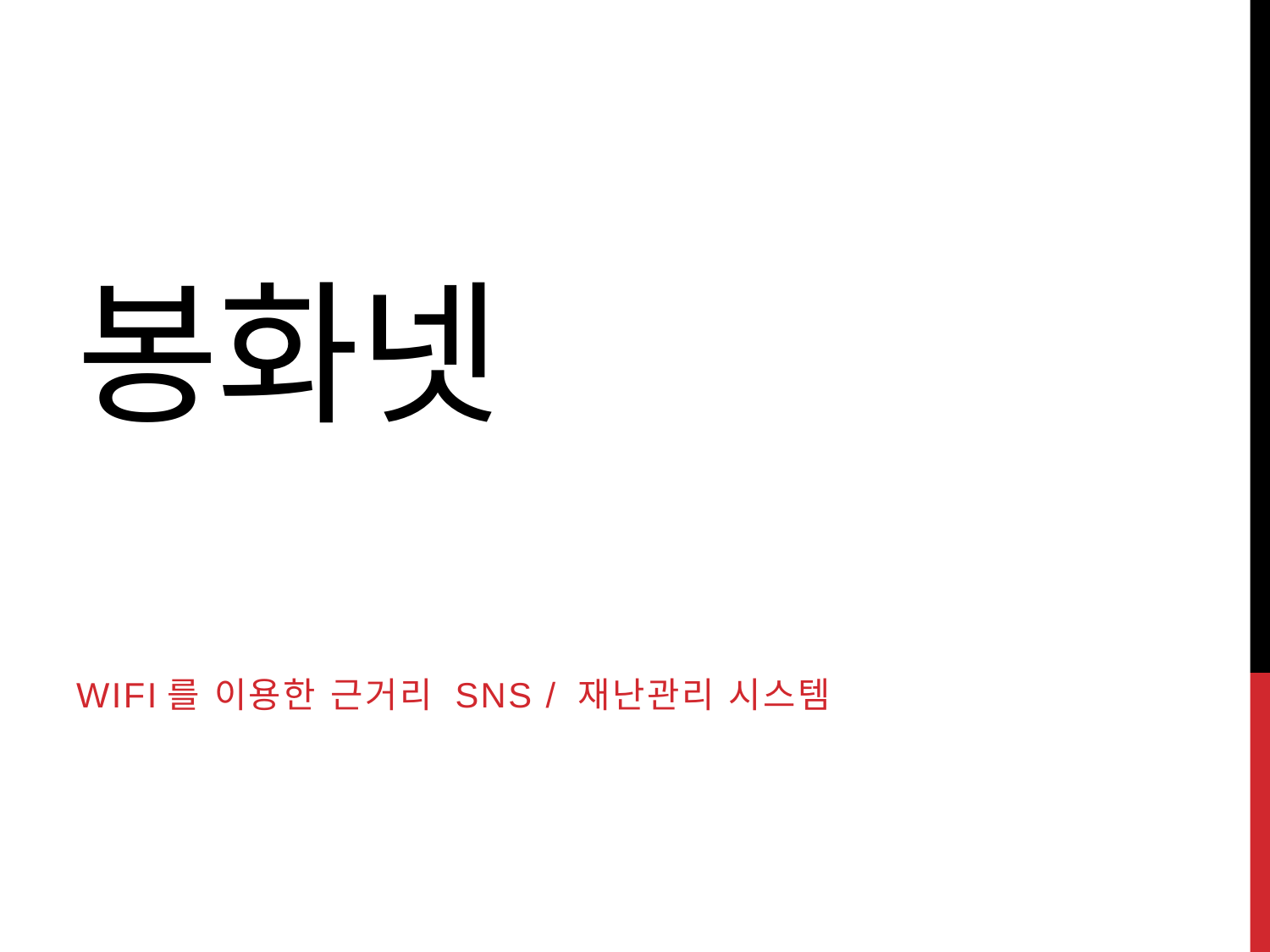

# 봉화넷
WIFI를 이용한 근거리 SNS / 재난관리 시스템